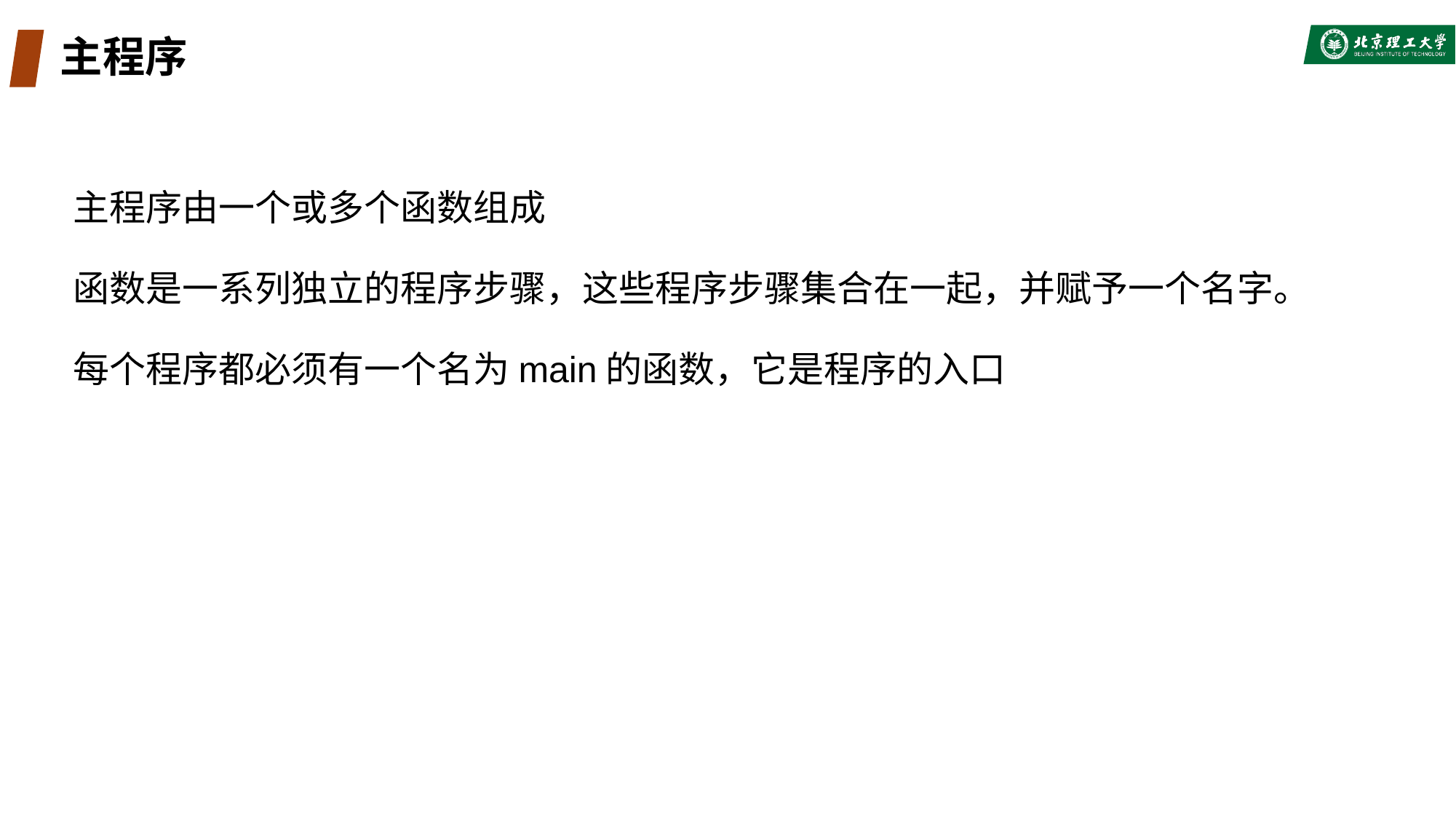

# 主程序
主程序由一个或多个函数组成
函数是一系列独立的程序步骤，这些程序步骤集合在一起，并赋予一个名字。
每个程序都必须有一个名为main的函数，它是程序的入口